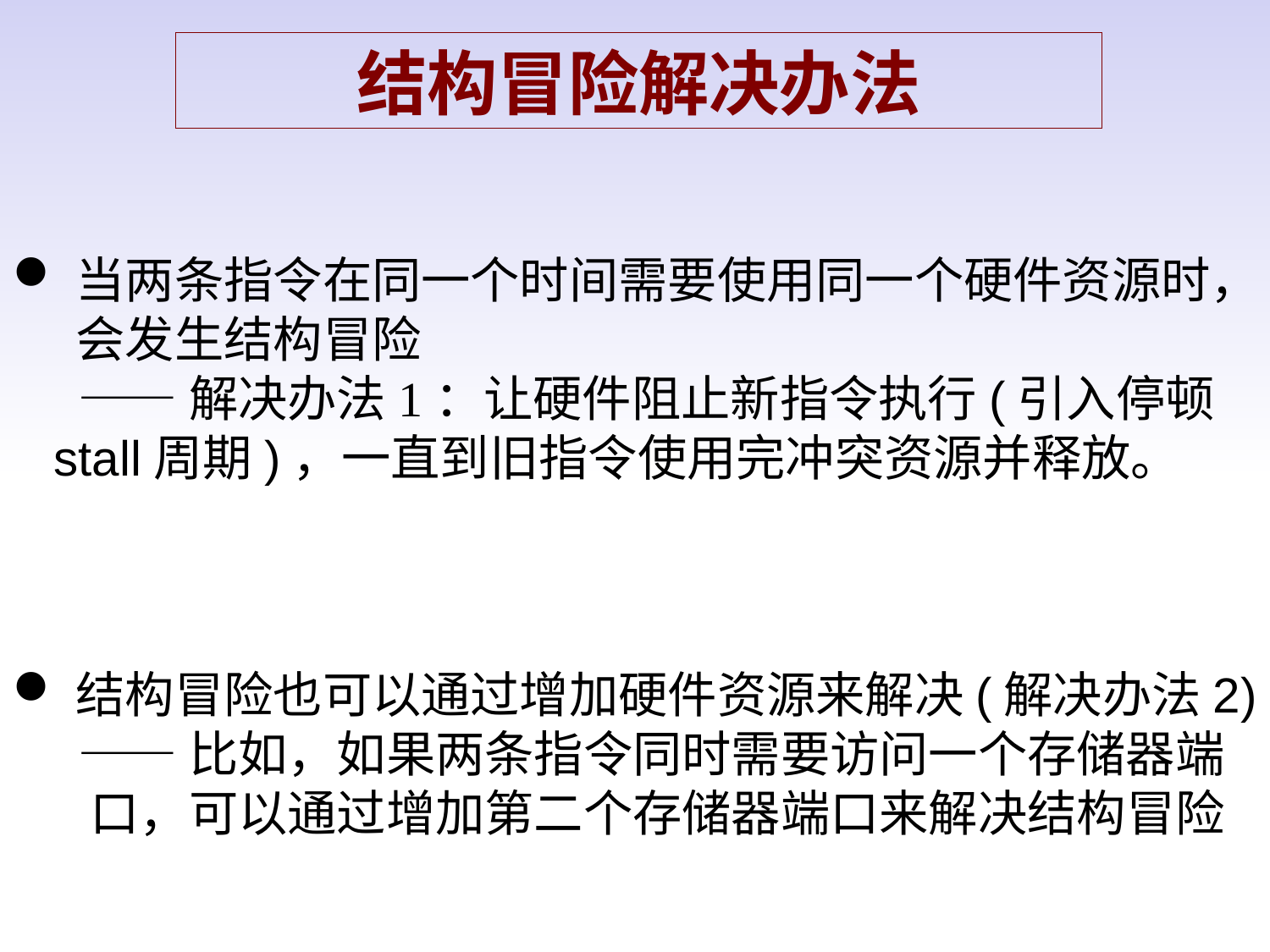

结构冒险解决办法
当两条指令在同一个时间需要使用同一个硬件资源时，会发生结构冒险
      ——解决办法1：让硬件阻止新指令执行(引入停顿
   stall周期)，一直到旧指令使用完冲突资源并释放。

结构冒险也可以通过增加硬件资源来解决(解决办法2)
      ——比如，如果两条指令同时需要访问一个存储器端
      口，可以通过增加第二个存储器端口来解决结构冒险